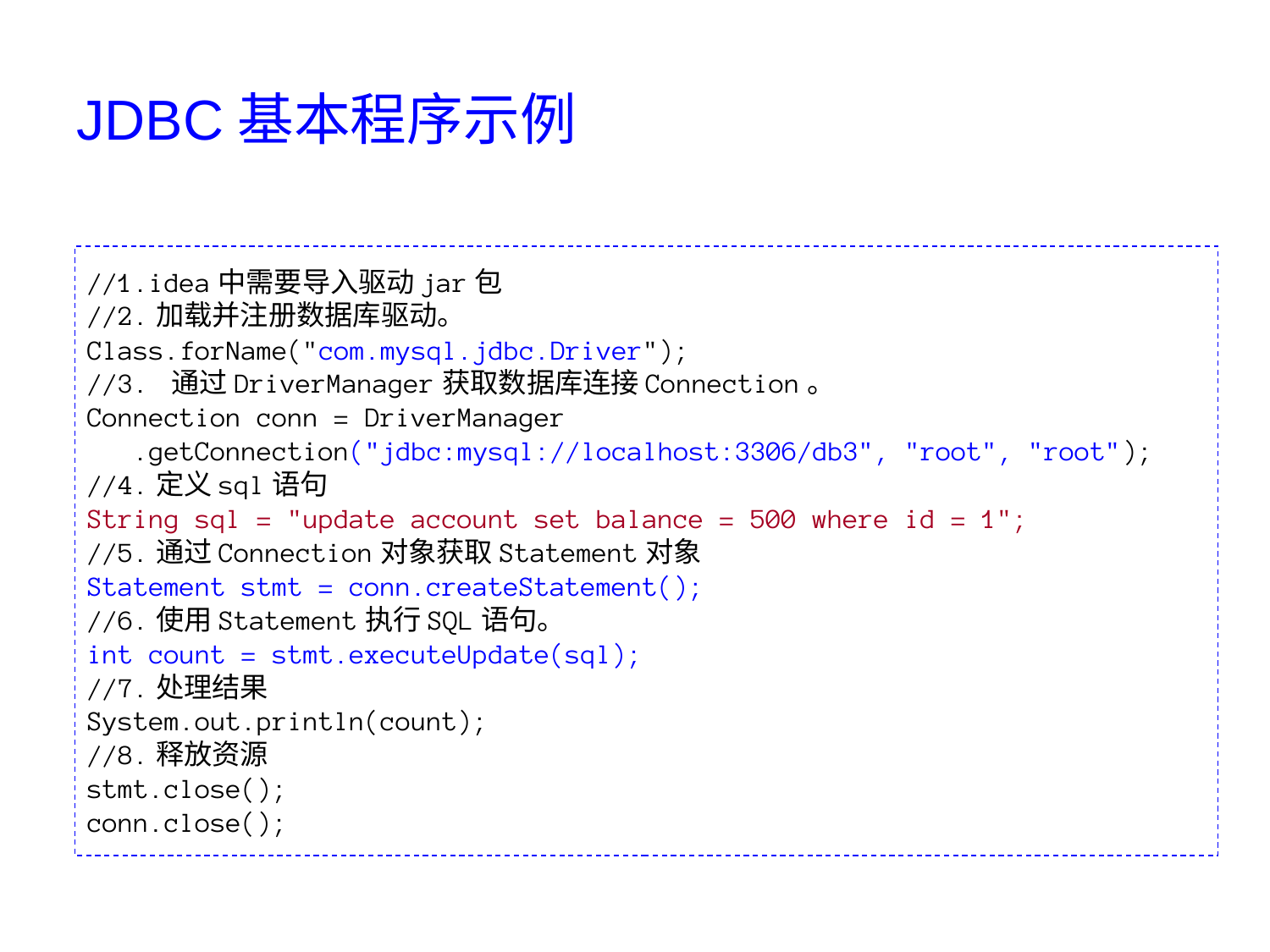

# JDBC基本程序示例
//1.idea中需要导入驱动jar包
//2.加载并注册数据库驱动。
Class.forName("com.mysql.jdbc.Driver");
//3. 通过DriverManager获取数据库连接Connection。
Connection conn = DriverManager
   .getConnection("jdbc:mysql://localhost:3306/db3", "root", "root");
//4.定义sql语句
String sql = "update account set balance = 500 where id = 1";
//5.通过Connection对象获取Statement对象
Statement stmt = conn.createStatement();
//6.使用Statement执行SQL语句。
int count = stmt.executeUpdate(sql);
//7.处理结果
System.out.println(count);
//8.释放资源
stmt.close();
conn.close();